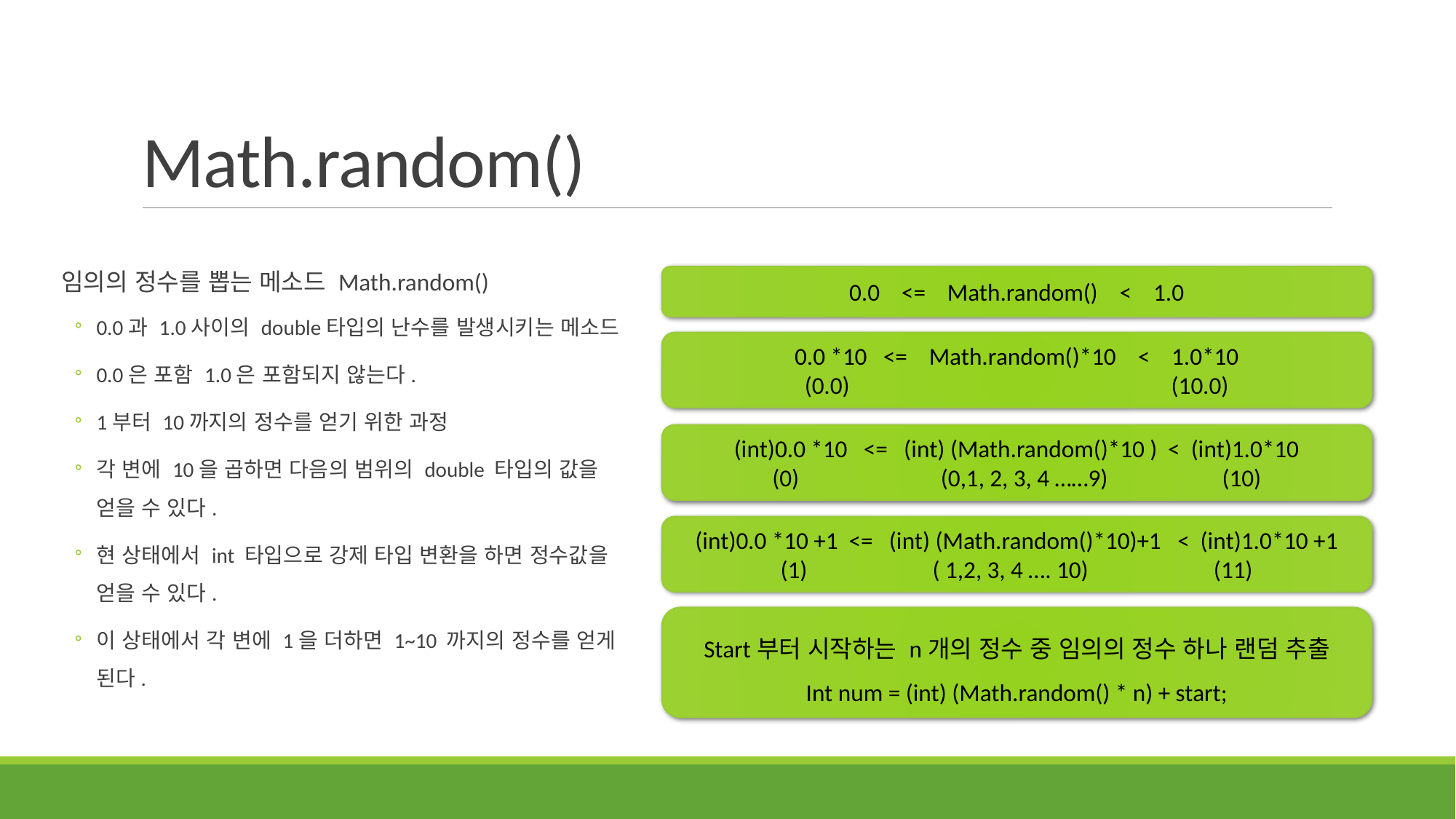

# Math.random()
임의의 정수를 뽑는 메소드 Math.random()
0.0과 1.0사이의 double타입의 난수를 발생시키는 메소드
0.0은 포함 1.0은 포함되지 않는다.
1부터 10까지의 정수를 얻기 위한 과정
각 변에 10을 곱하면 다음의 범위의 double 타입의 값을 얻을 수 있다.
현 상태에서 int 타입으로 강제 타입 변환을 하면 정수값을 얻을 수 있다.
이 상태에서 각 변에 1을 더하면 1~10 까지의 정수를 얻게 된다.
0.0    <=    Math.random()    <    1.0
0.0 *10   <=    Math.random()*10    <    1.0*10
(0.0)                                                           (10.0)
(int)0.0 *10   <=   (int) (Math.random()*10 )  <  (int)1.0*10
(0)                          (0,1, 2, 3, 4 ……9)                     (10)
(int)0.0 *10 +1  <=   (int) (Math.random()*10)+1   <  (int)1.0*10 +1
(1)                       ( 1,2, 3, 4 …. 10)                       (11)
Start부터 시작하는 n개의 정수 중 임의의 정수 하나 랜덤 추출
Int num = (int) (Math.random() * n) + start;